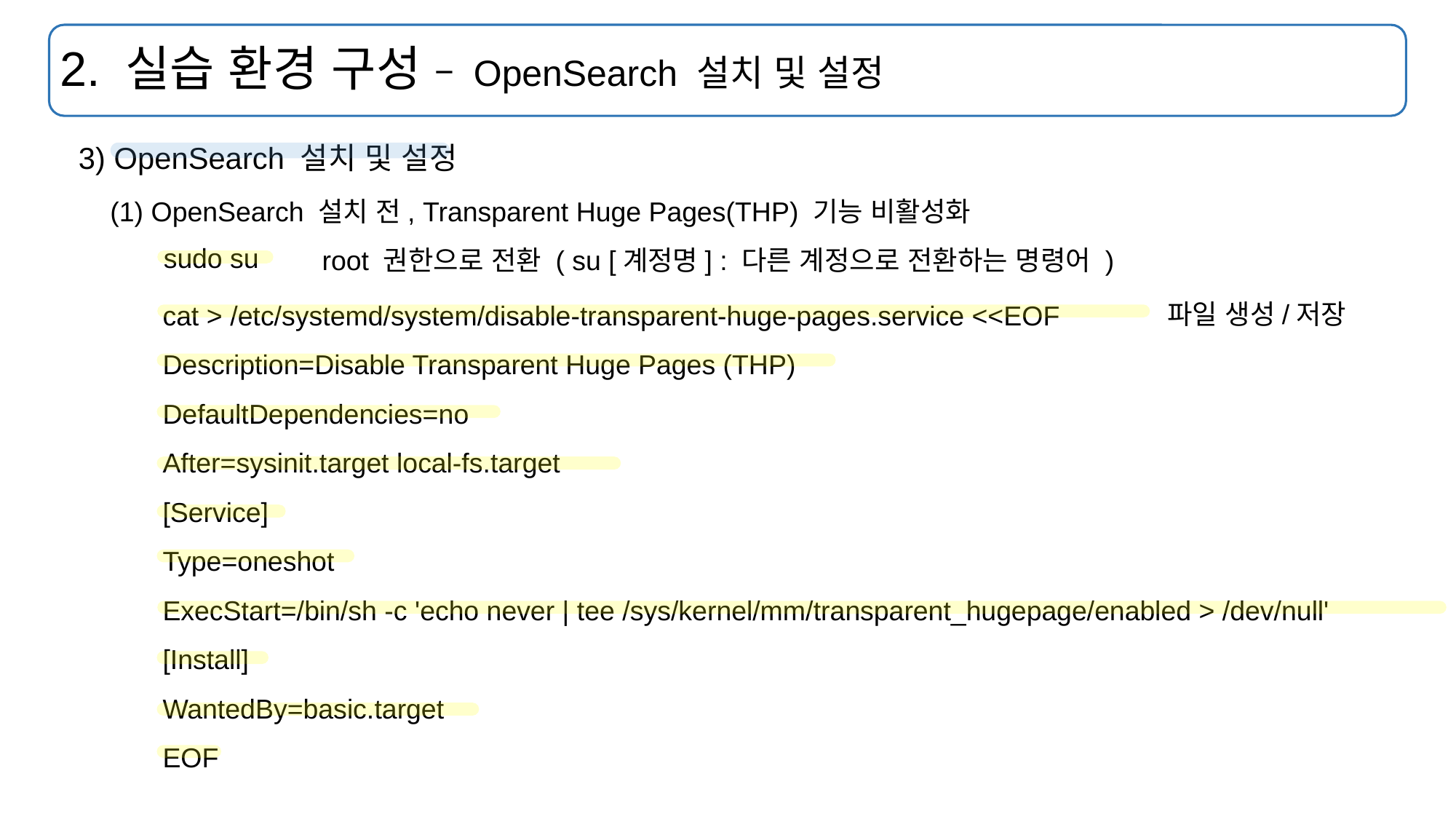

# 2. 실습 환경 구성 – OpenSearch 설치 및 설정
3) OpenSearch 설치 및 설정

(1) OpenSearch 설치 전, Transparent Huge Pages(THP) 기능 비활성화
sudo su
root 권한으로 전환 ( su [계정명] : 다른 계정으로 전환하는 명령어 )

파일 생성/저장
cat > /etc/systemd/system/disable-transparent-huge-pages.service <<EOF
Description=Disable Transparent Huge Pages (THP)
DefaultDependencies=no
After=sysinit.target local-fs.target
[Service]
Type=oneshot
ExecStart=/bin/sh -c 'echo never | tee /sys/kernel/mm/transparent_hugepage/enabled > /dev/null'
[Install]
WantedBy=basic.target
EOF